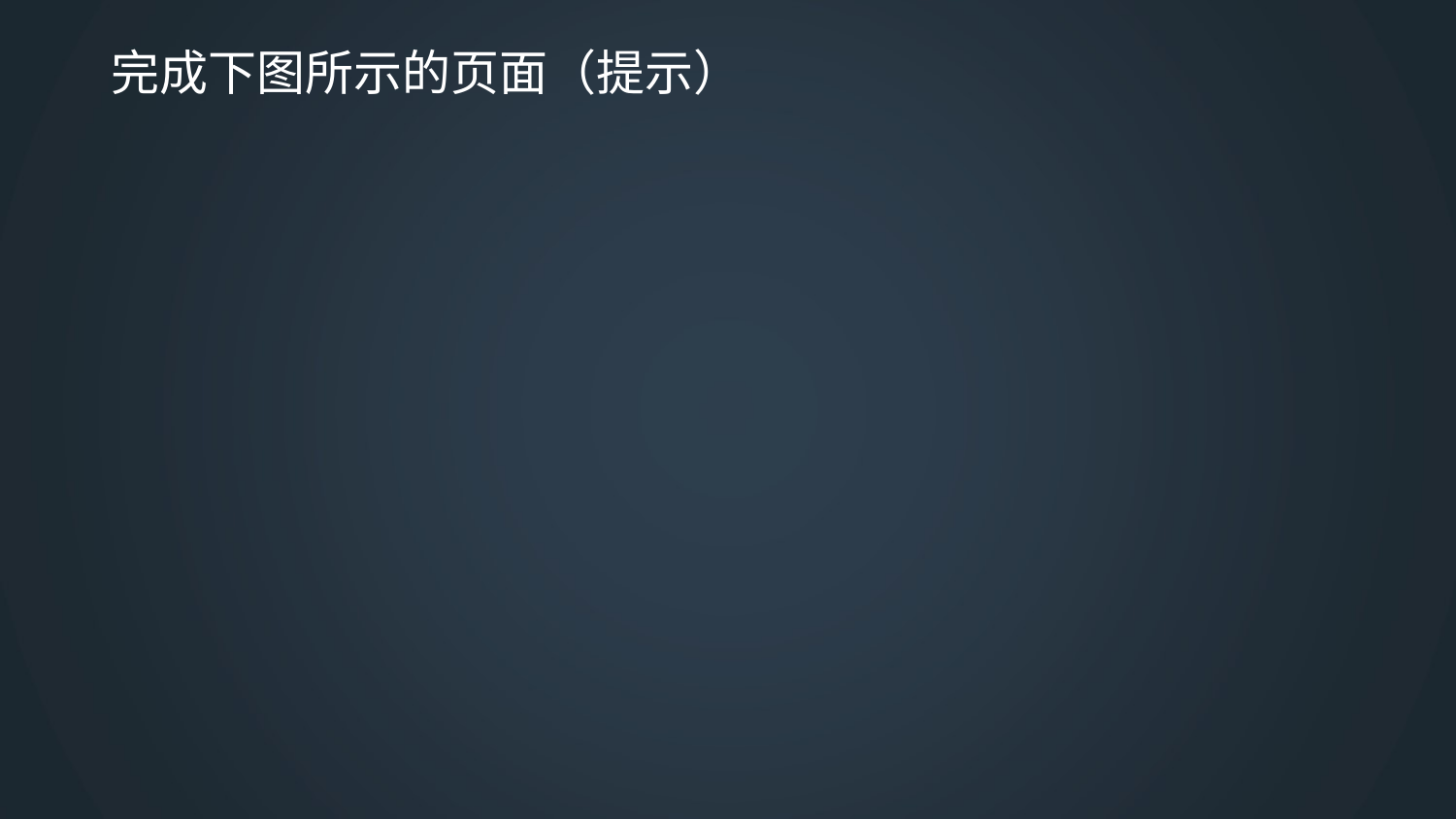

# 完成下图所示的页面（提示）

完成如图－1所示的页面时，先分析一下页面的布局，可以看出，页面主要分为页头部分（放置logo图片）和页面主体部分（放置图片和登录框）。

其中，登录框：宽 295px，上边框颜色：#ff4200，其他边框颜色：#dedede；文本框的边框颜色为#dedede；“登录”按钮的背景颜色为#ff4700，鼠标悬停时的背景颜色为 #f73500。